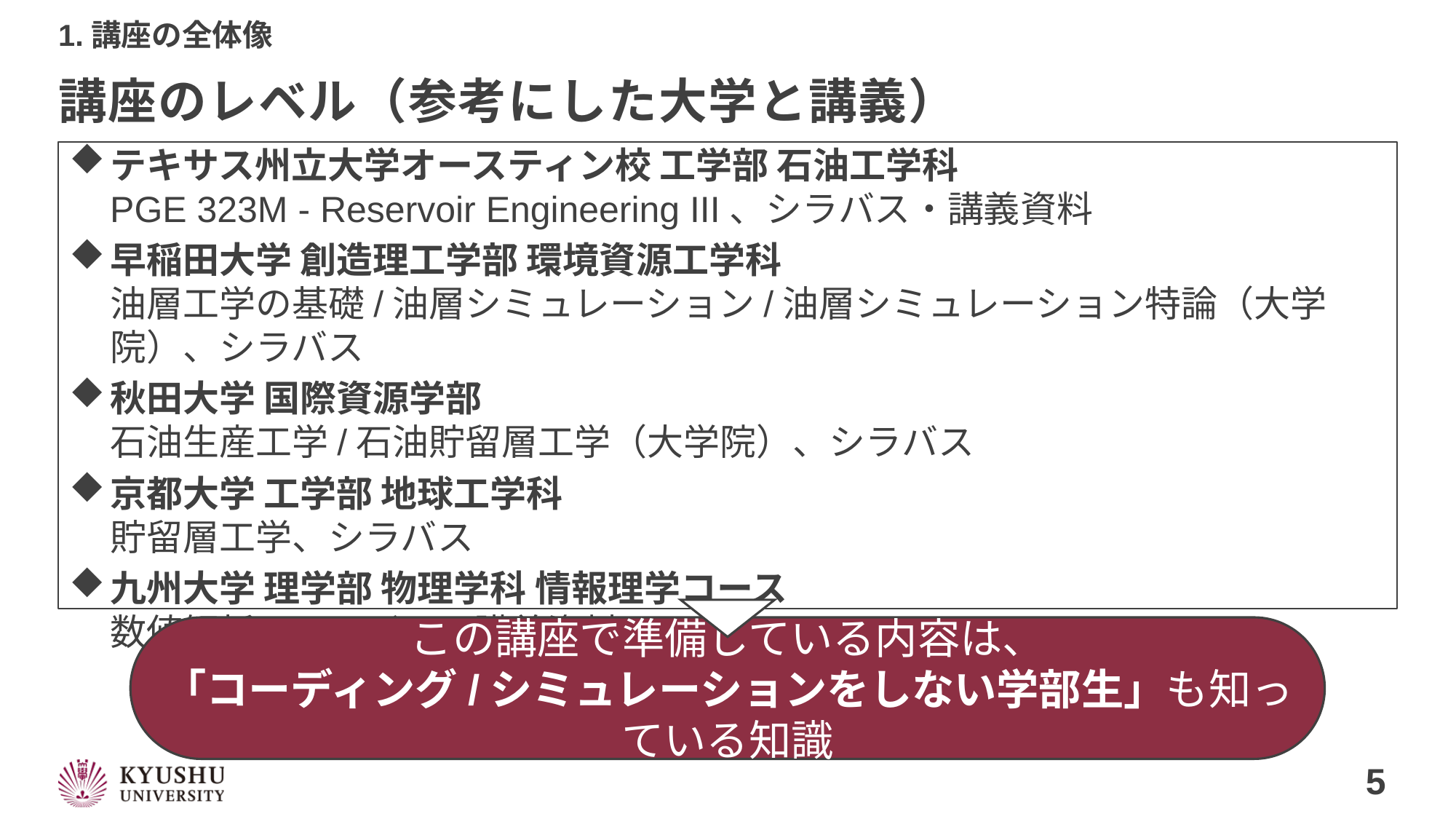

1.講座の全体像
# 講座のレベル（参考にした大学と講義）
テキサス州立大学オースティン校 工学部 石油工学科
PGE 323M - Reservoir Engineering III、シラバス・講義資料
早稲田大学 創造理工学部 環境資源工学科
油層工学の基礎/油層シミュレーション/油層シミュレーション特論（大学院）、シラバス
秋田大学 国際資源学部
石油生産工学/石油貯留層工学（大学院）、シラバス
京都大学 工学部 地球工学科
貯留層工学、シラバス
九州大学 理学部 物理学科 情報理学コース
数値解析、シラバス・講義資料

この講座で準備している内容は、
「コーディング/シミュレーションをしない学部生」も知っている知識